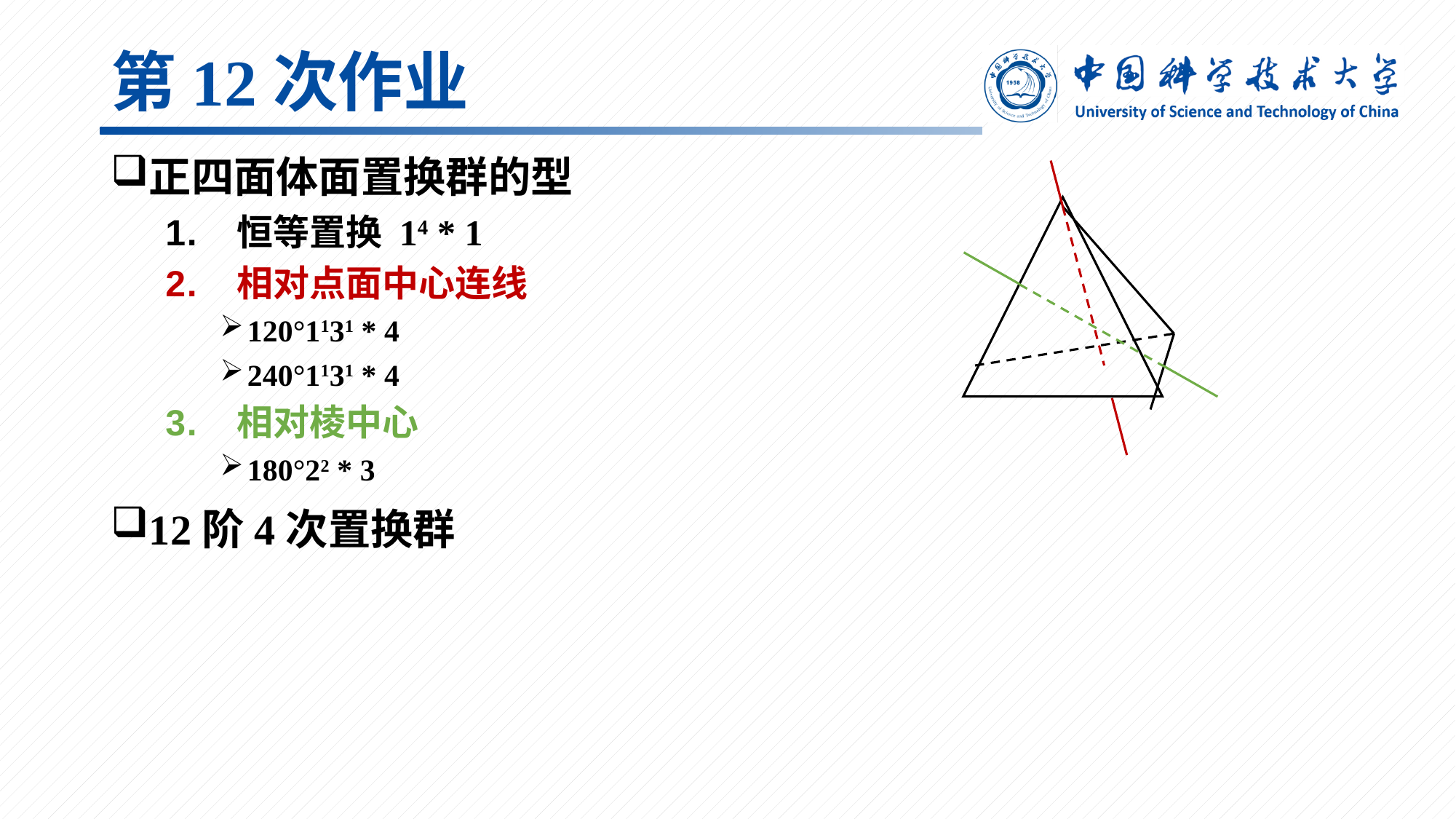

# 第12次作业
正四面体面置换群的型
 恒等置换 14 * 1
 相对点面中心连线
120°1131 * 4
240°1131 * 4
 相对棱中心
180°22 * 3
12阶4次置换群